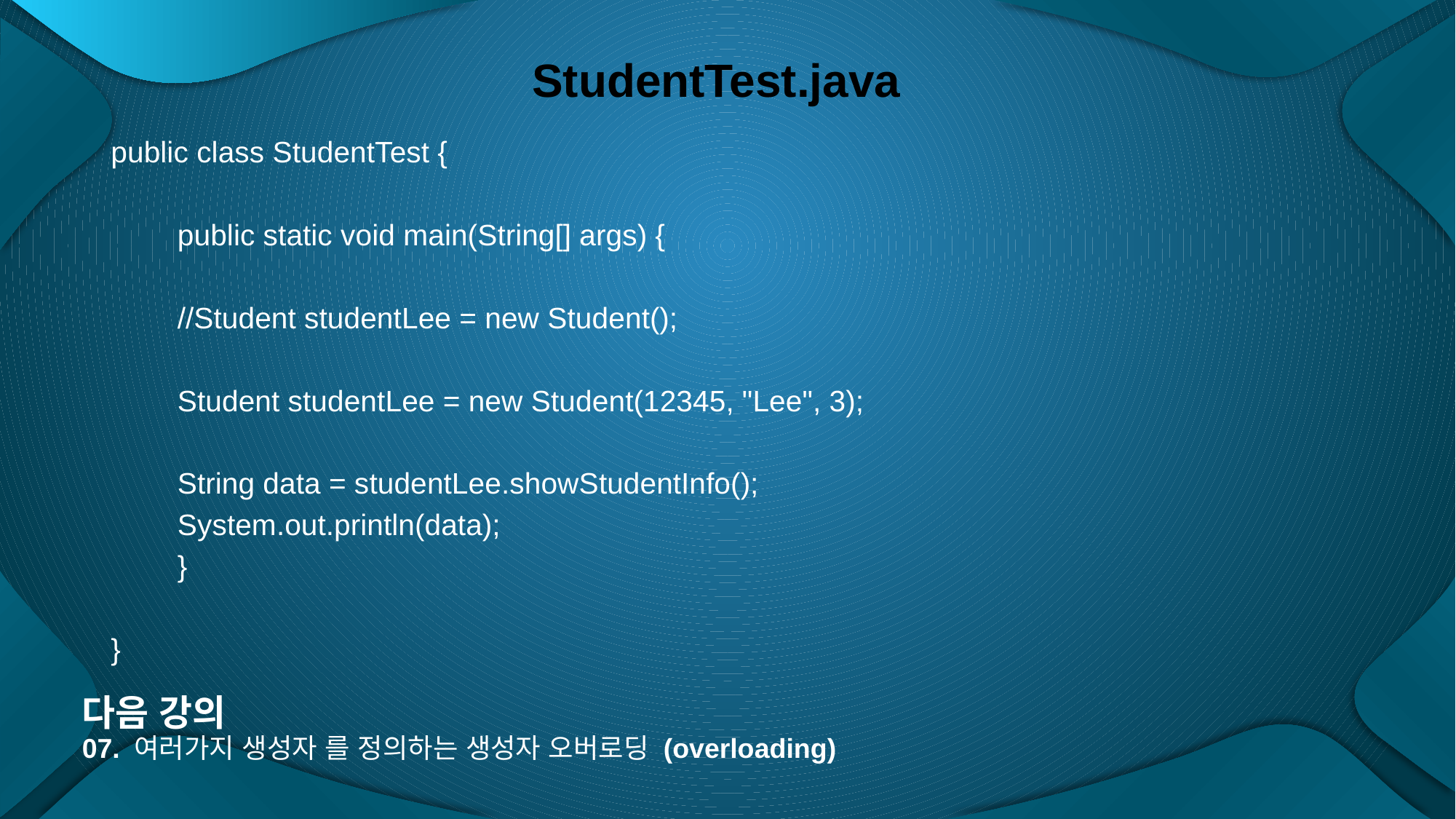

# StudentTest.java
public class StudentTest {

	public static void main(String[] args) {

		//Student studentLee = new Student();

		Student studentLee = new Student(12345, "Lee", 3);

		String data = studentLee.showStudentInfo();
		System.out.println(data);
	}

}
다음 강의
07. 여러가지 생성자 를 정의하는 생성자 오버로딩 (overloading)